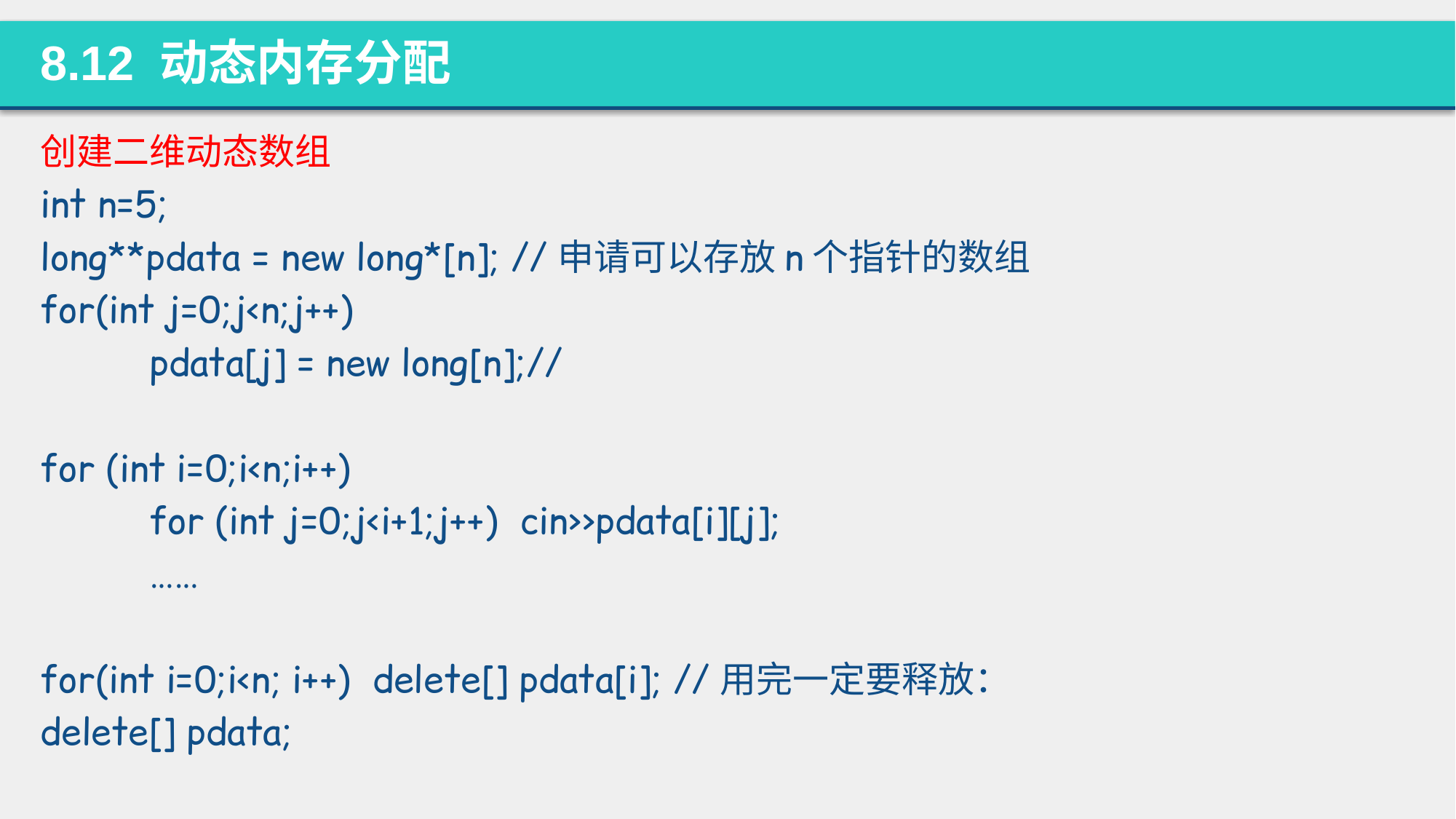

8.12 动态内存分配
创建二维动态数组
int n=5;
long**pdata = new long*[n]; //申请可以存放n个指针的数组
for(int j=0;j<n;j++)
	pdata[j] = new long[n];//

for (int i=0;i<n;i++)
	for (int j=0;j<i+1;j++)  cin>>pdata[i][j];
	……

for(int i=0;i<n; i++)  delete[] pdata[i]; //用完一定要释放：
delete[] pdata;